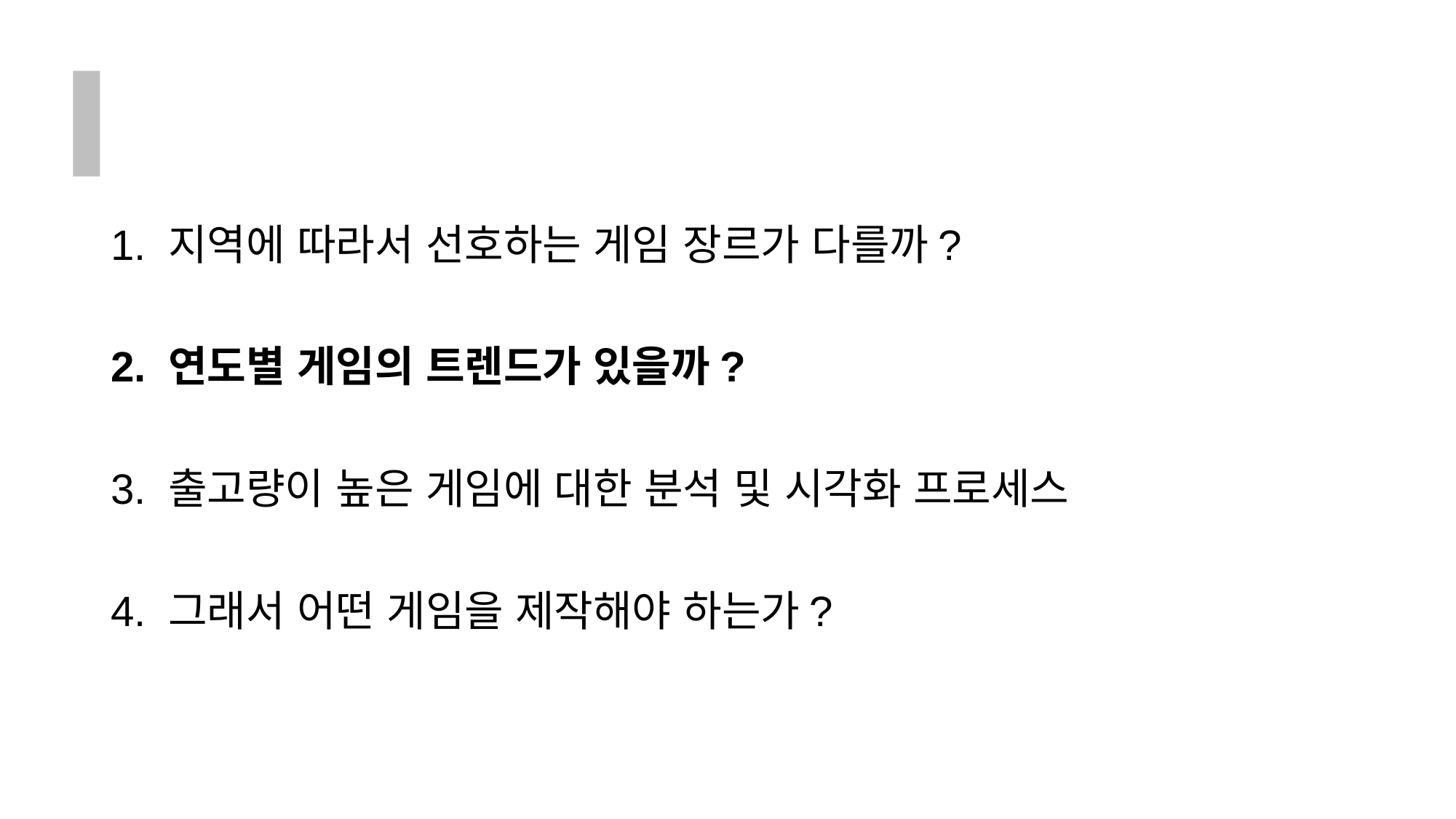

#
1. 지역에 따라서 선호하는 게임 장르가 다를까?

2. 연도별 게임의 트렌드가 있을까?

3. 출고량이 높은 게임에 대한 분석 및 시각화 프로세스

4. 그래서 어떤 게임을 제작해야 하는가?